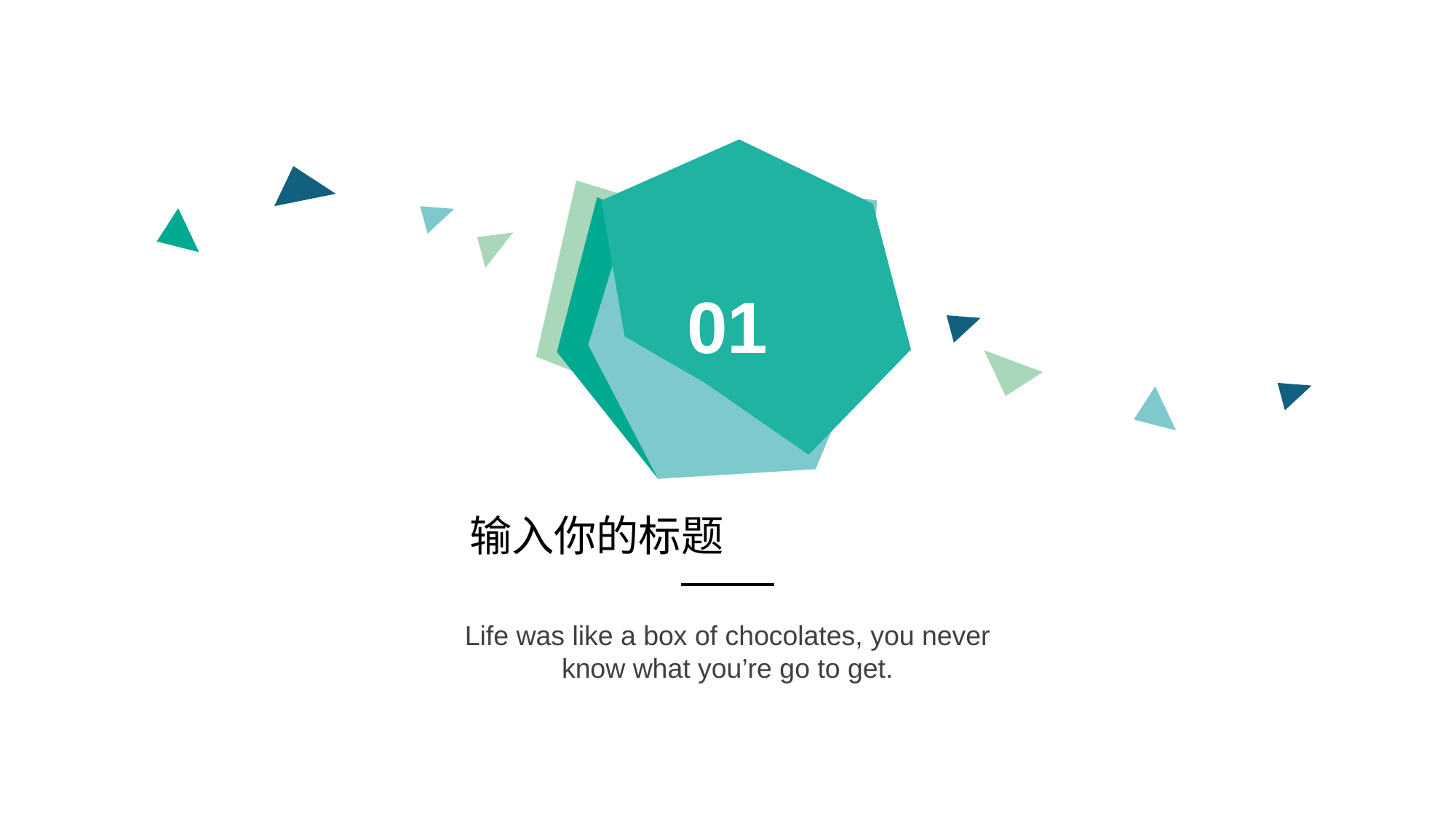

### Chart

| Category | 系列 1 | 系列 2 | 系列 3 | 系列 32 | 系列 322 |
|---|---|---|---|---|---|
| 37261 | 32.0 | 24.0 | 8.0 | 15.0 | 30.0 |
| 37262 | 32.0 | 33.0 | 8.0 | 19.0 | 12.0 |
| 37263 | 33.0 | 25.0 | 8.0 | 9.0 | 26.0 |
| 37264 | 30.0 | 33.0 | 28.0 | 11.0 | 29.0 |
| 37265 | 15.0 | 35.0 | 35.0 | 22.0 | 19.0 |
| 37266 | 22.0 | 29.0 | 35.0 | 39.0 | 23.0 |
| 37267 | 33.0 | 27.0 | 34.0 | 39.0 | 24.0 |

01

输入你的标题
Life was like a box of chocolates, you never know what you’re go to get.